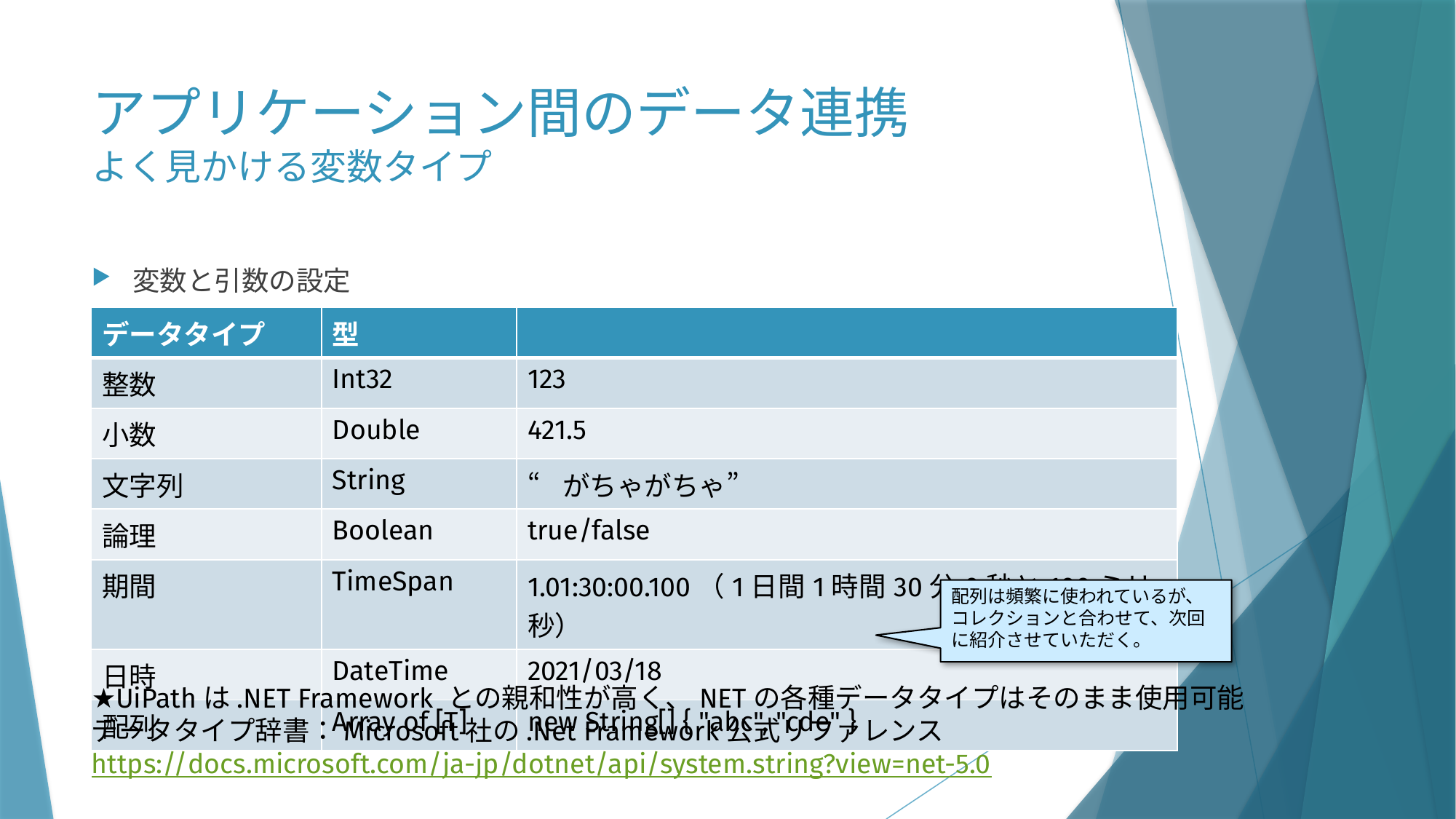

# アプリケーション間のデータ連携 よく見かける変数タイプ
変数と引数の設定
| データタイプ | 型 |  |
| --- | --- | --- |
| 整数 | Int32 | 123 |
| 小数 | Double | 421.5 |
| 文字列 | String | “がちゃがちゃ” |
| 論理 | Boolean | true/false |
| 期間 | TimeSpan | 1.01:30:00.100（1日間1時間30分0秒と100ミリ秒） |
| 日時 | DateTime | 2021/03/18 |
| 配列 | Array of [T] | new String[] { "abc", "cde" } |
配列は頻繁に使われているが、コレクションと合わせて、次回に紹介させていただく。
★UiPathは.NET Framework との親和性が高く、NETの各種データタイプはそのまま使用可能
データタイプ辞書：Microsoft社の.Net Framework公式リファレンス
https://docs.microsoft.com/ja-jp/dotnet/api/system.string?view=net-5.0